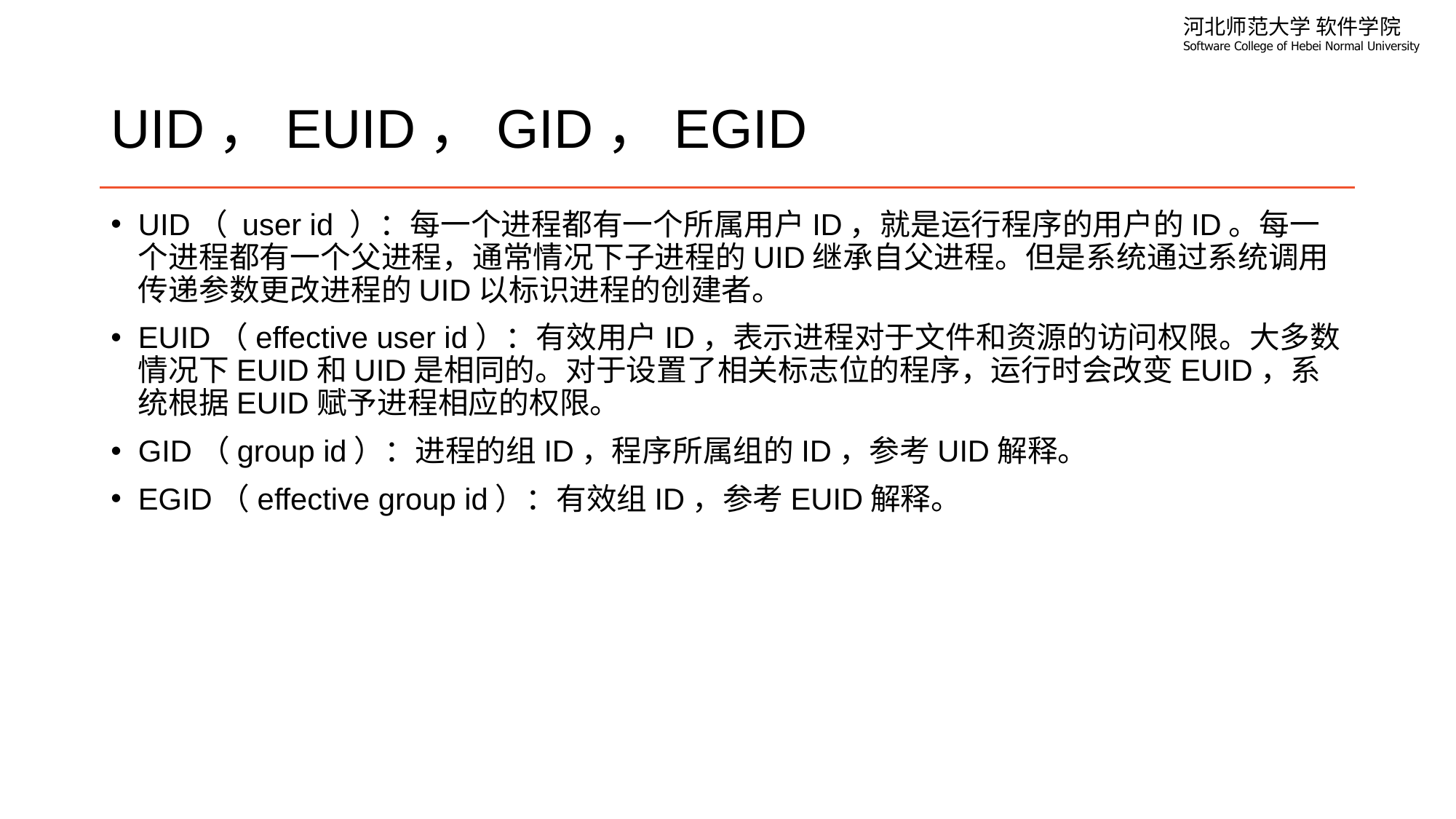

# UID，EUID，GID，EGID
UID（ user id ）：每一个进程都有一个所属用户ID，就是运行程序的用户的ID。每一个进程都有一个父进程，通常情况下子进程的UID继承自父进程。但是系统通过系统调用传递参数更改进程的UID以标识进程的创建者。
EUID（effective user id）：有效用户ID，表示进程对于文件和资源的访问权限。大多数情况下EUID和UID是相同的。对于设置了相关标志位的程序，运行时会改变EUID，系统根据EUID赋予进程相应的权限。
GID（group id）：进程的组ID，程序所属组的ID，参考UID解释。
EGID（effective group id）：有效组ID，参考EUID解释。